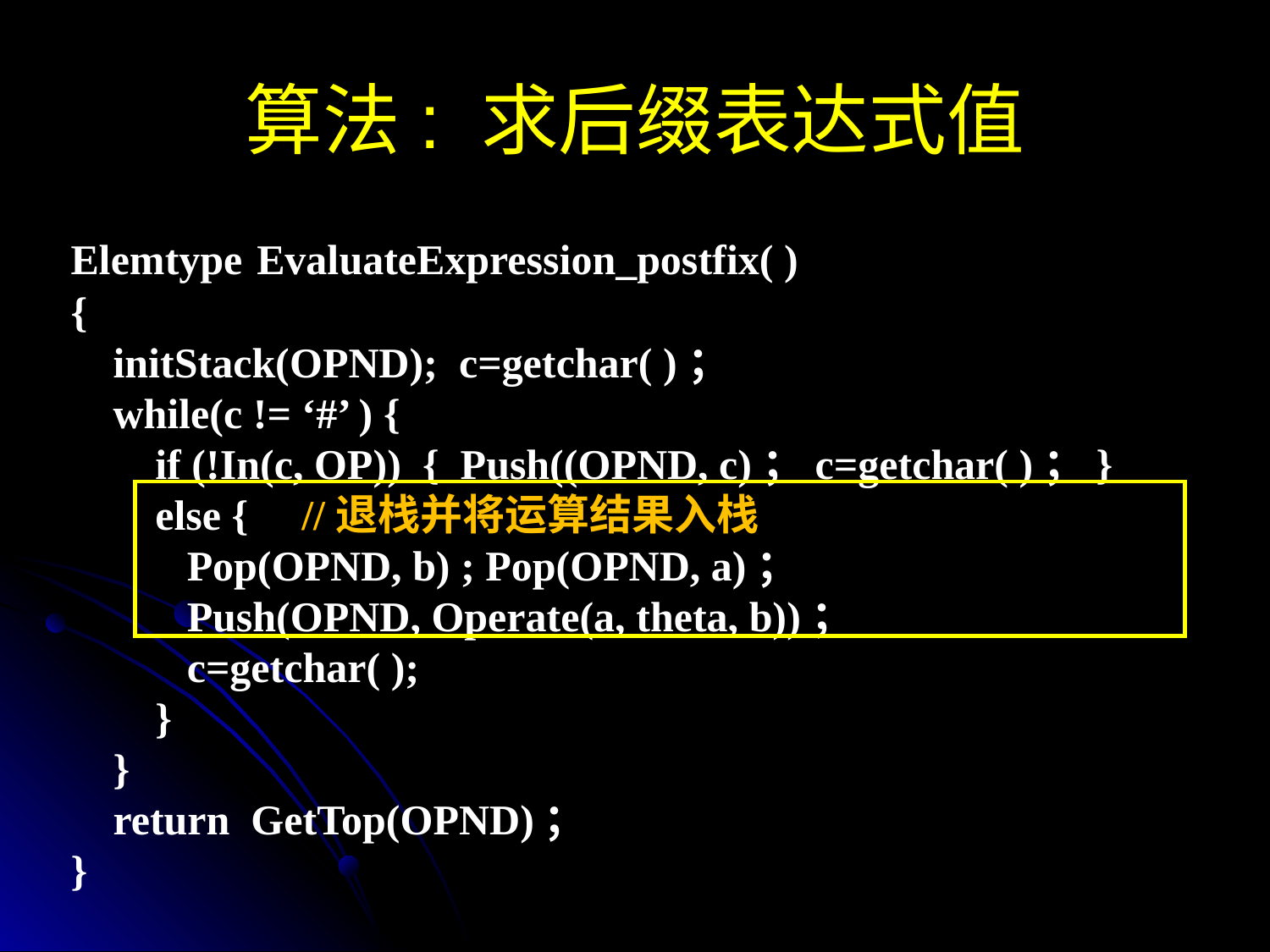

算法: 求后缀表达式值
Elemtype  EvaluateExpression_postfix( )
{
    initStack(OPND);  c=getchar( )；
    while(c != ‘#’ ) {
        if (!In(c, OP))  {  Push((OPND, c)；c=getchar( )；}
        else {     //退栈并将运算结果入栈
           Pop(OPND, b) ; Pop(OPND, a)；
           Push(OPND, Operate(a, theta, b))；
           c=getchar( );
        }
    }
    return  GetTop(OPND)；
}